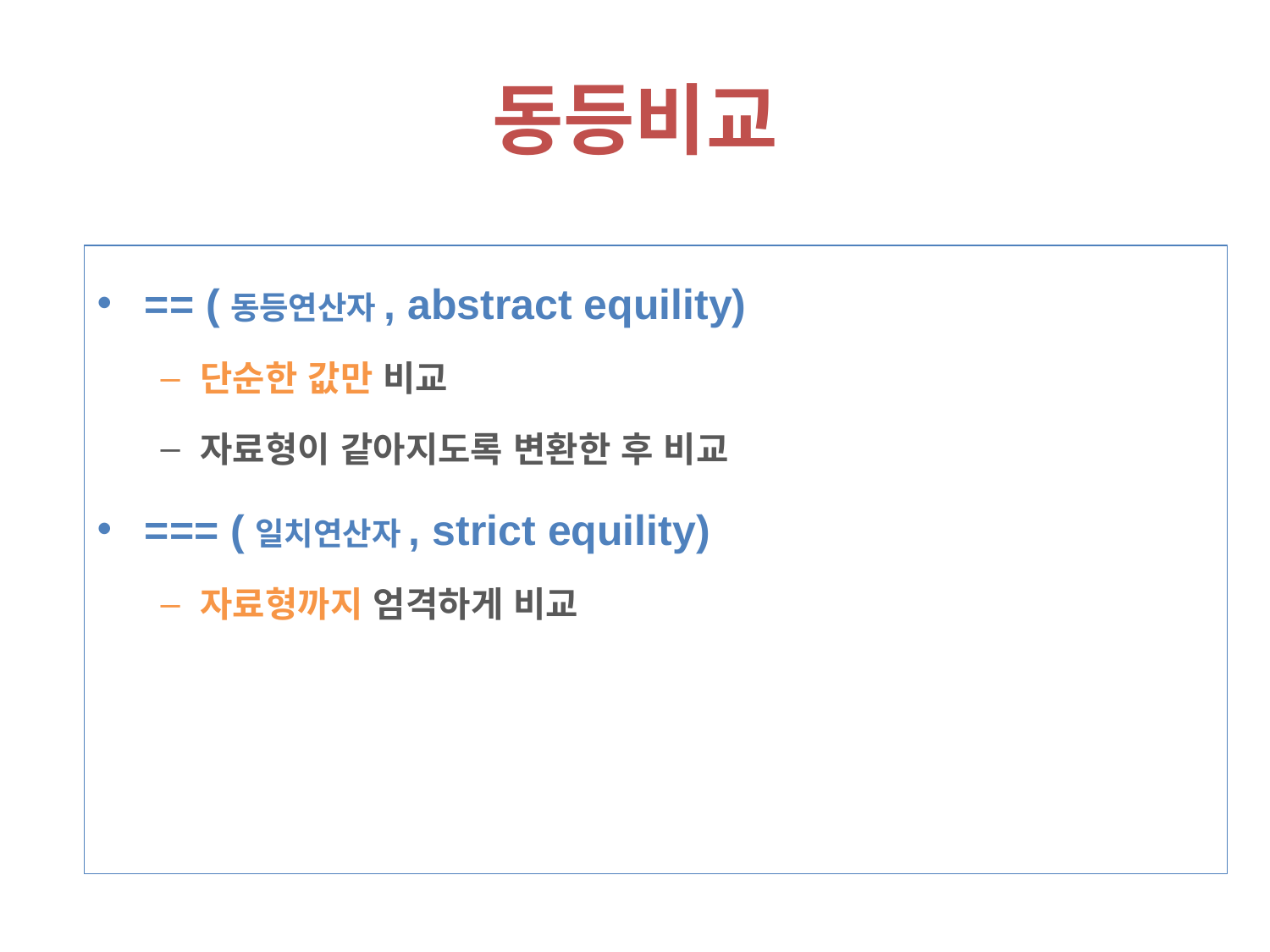

동등비교
== (동등연산자, abstract equility)
단순한 값만 비교
자료형이 같아지도록 변환한 후 비교
=== (일치연산자, strict equility)
자료형까지 엄격하게 비교